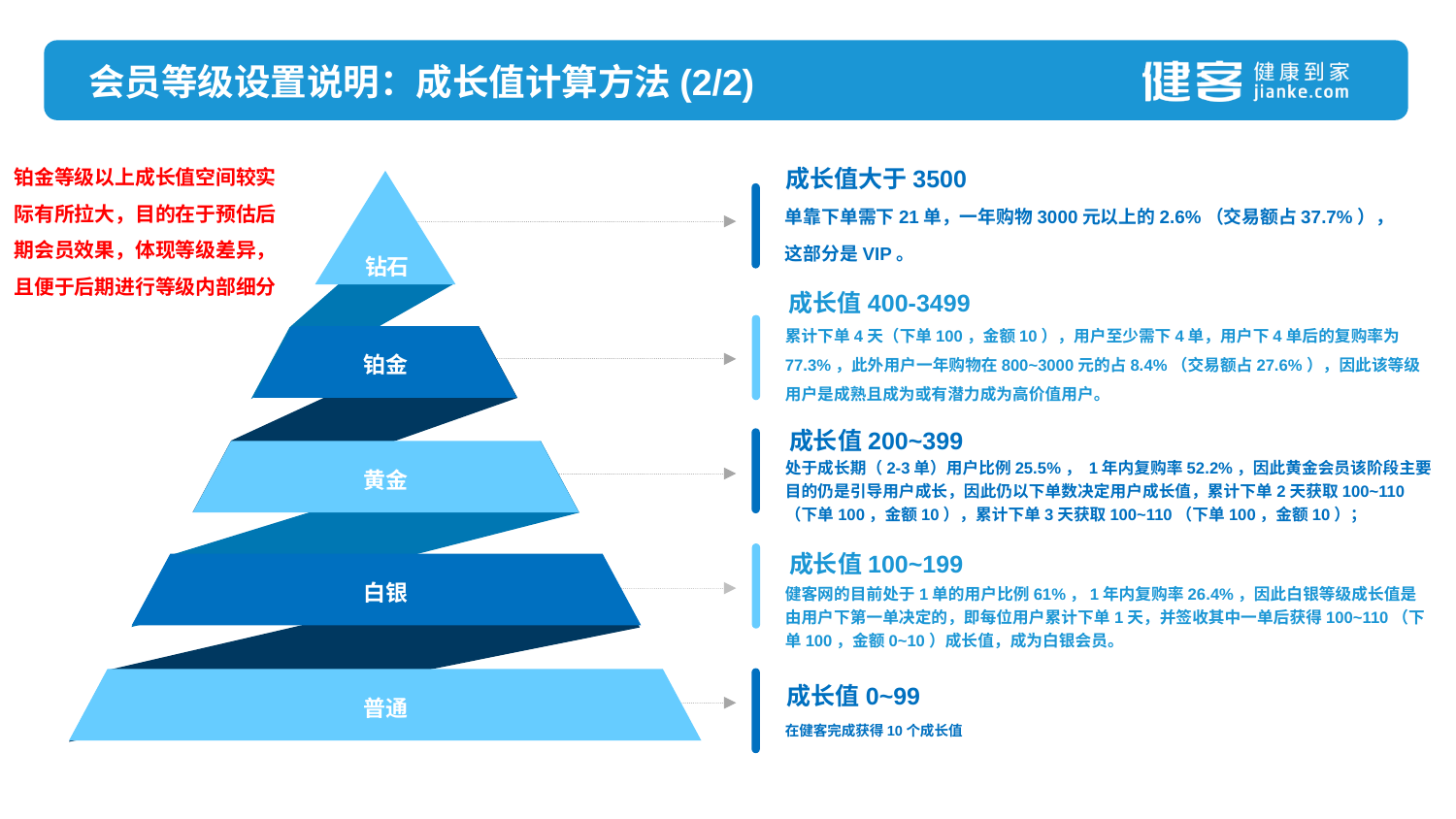

会员等级设置说明：成长值计算方法(2/2)
铂金等级以上成长值空间较实际有所拉大，目的在于预估后期会员效果，体现等级差异，且便于后期进行等级内部细分
成长值大于3500
单靠下单需下21单，一年购物3000元以上的2.6%（交易额占37.7%），
这部分是VIP。

钻石

成长值400-3499
累计下单4天（下单100，金额10），用户至少需下4单，用户下4单后的复购率为77.3%，此外用户一年购物在800~3000元的占8.4%（交易额占27.6%），因此该等级用户是成熟且成为或有潜力成为高价值用户。

铂金
成长值200~399
处于成长期（2-3单）用户比例25.5%， 1年内复购率52.2%，因此黄金会员该阶段主要目的仍是引导用户成长，因此仍以下单数决定用户成长值，累计下单2天获取100~110（下单100，金额10），累计下单3天获取100~110（下单100，金额10）；

黄金

成长值100~199
健客网的目前处于1单的用户比例61%，1年内复购率26.4%，因此白银等级成长值是由用户下第一单决定的，即每位用户累计下单1天，并签收其中一单后获得100~110（下单100，金额0~10）成长值，成为白银会员。

白银

普通
成长值0~99
在健客完成获得10个成长值